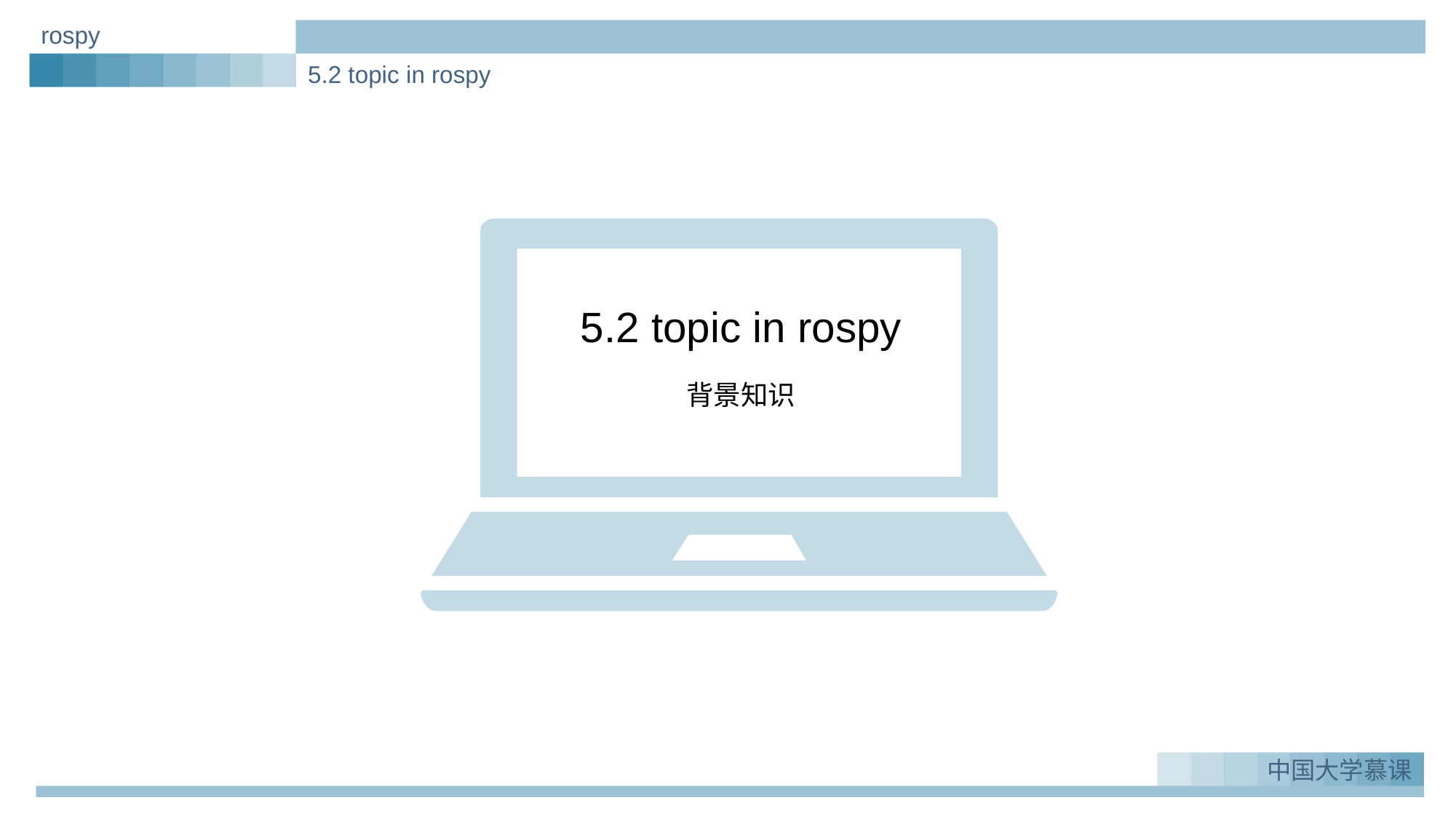

rospy
5.2 topic in rospy

5.2 topic in rospy
背景知识
中国大学慕课